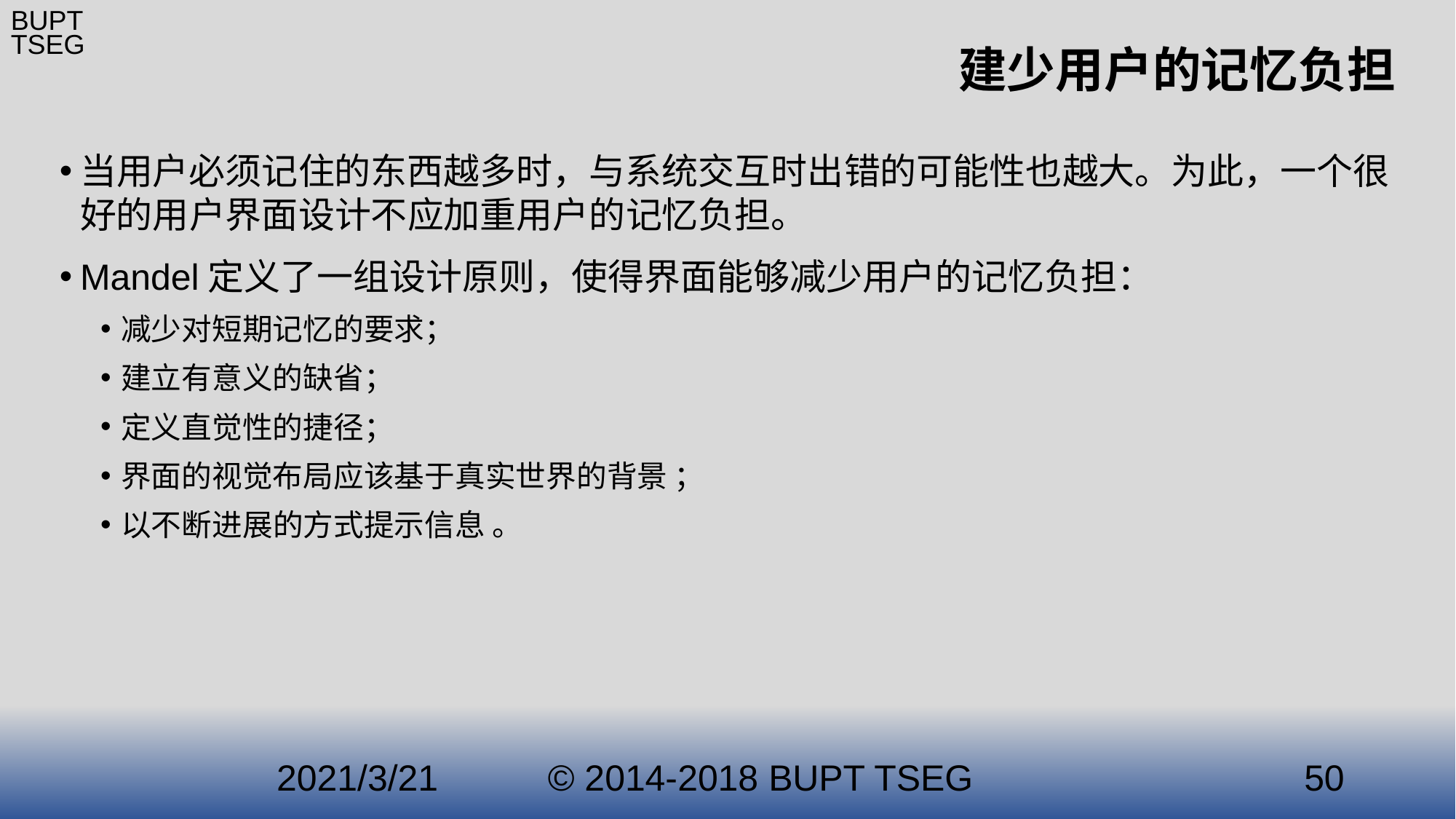

# 建少用户的记忆负担
当用户必须记住的东西越多时，与系统交互时出错的可能性也越大。为此，一个很好的用户界面设计不应加重用户的记忆负担。
Mandel定义了一组设计原则，使得界面能够减少用户的记忆负担：
减少对短期记忆的要求；
建立有意义的缺省；
定义直觉性的捷径；
界面的视觉布局应该基于真实世界的背景 ；
以不断进展的方式提示信息 。
2021/3/21
© 2014-2018 BUPT TSEG
50